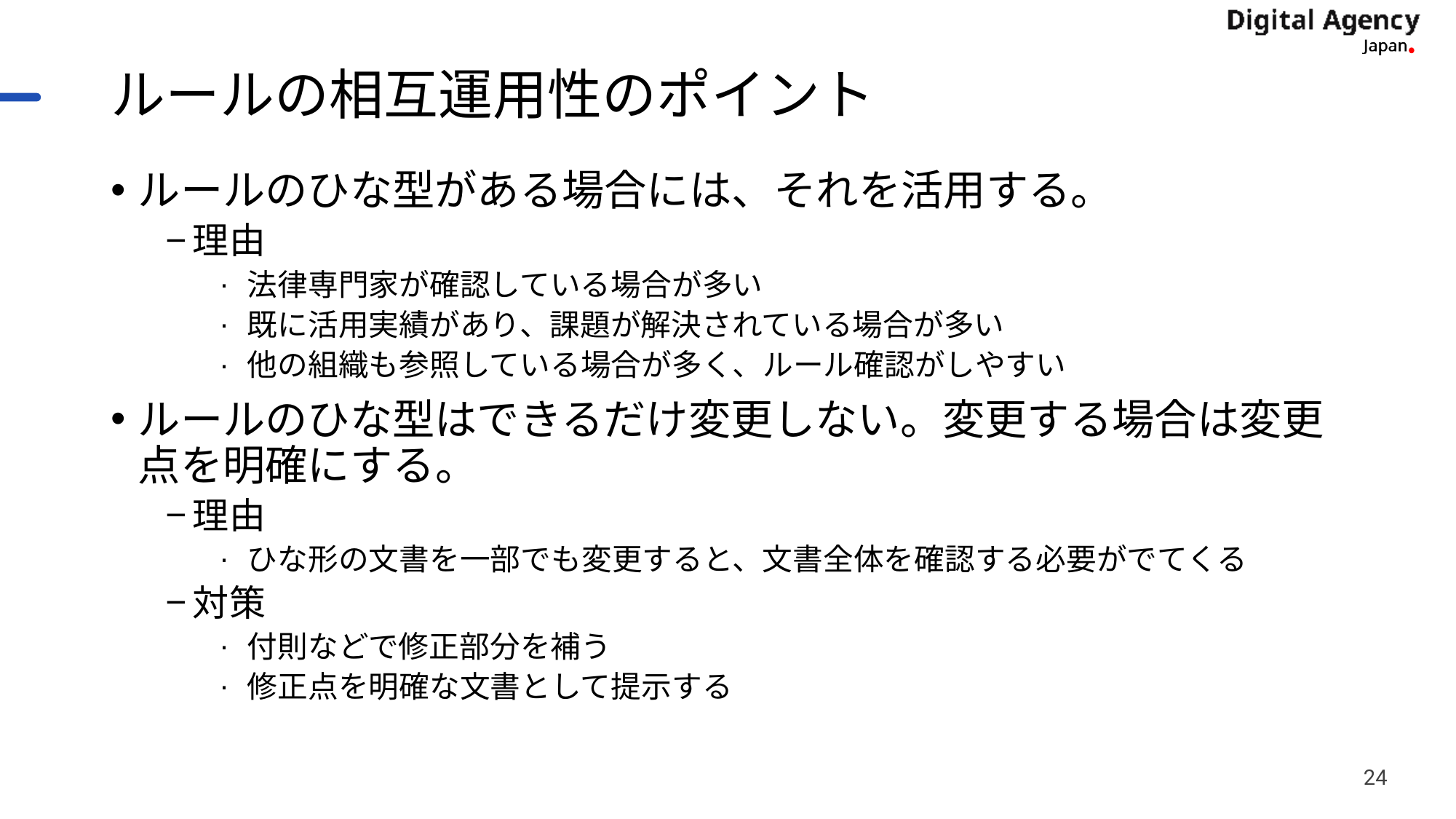

# ルールの相互運用性のポイント
ルールのひな型がある場合には、それを活用する。
理由
法律専門家が確認している場合が多い
既に活用実績があり、課題が解決されている場合が多い
他の組織も参照している場合が多く、ルール確認がしやすい
ルールのひな型はできるだけ変更しない。変更する場合は変更点を明確にする。
理由
ひな形の文書を一部でも変更すると、文書全体を確認する必要がでてくる
対策
付則などで修正部分を補う
修正点を明確な文書として提示する
24